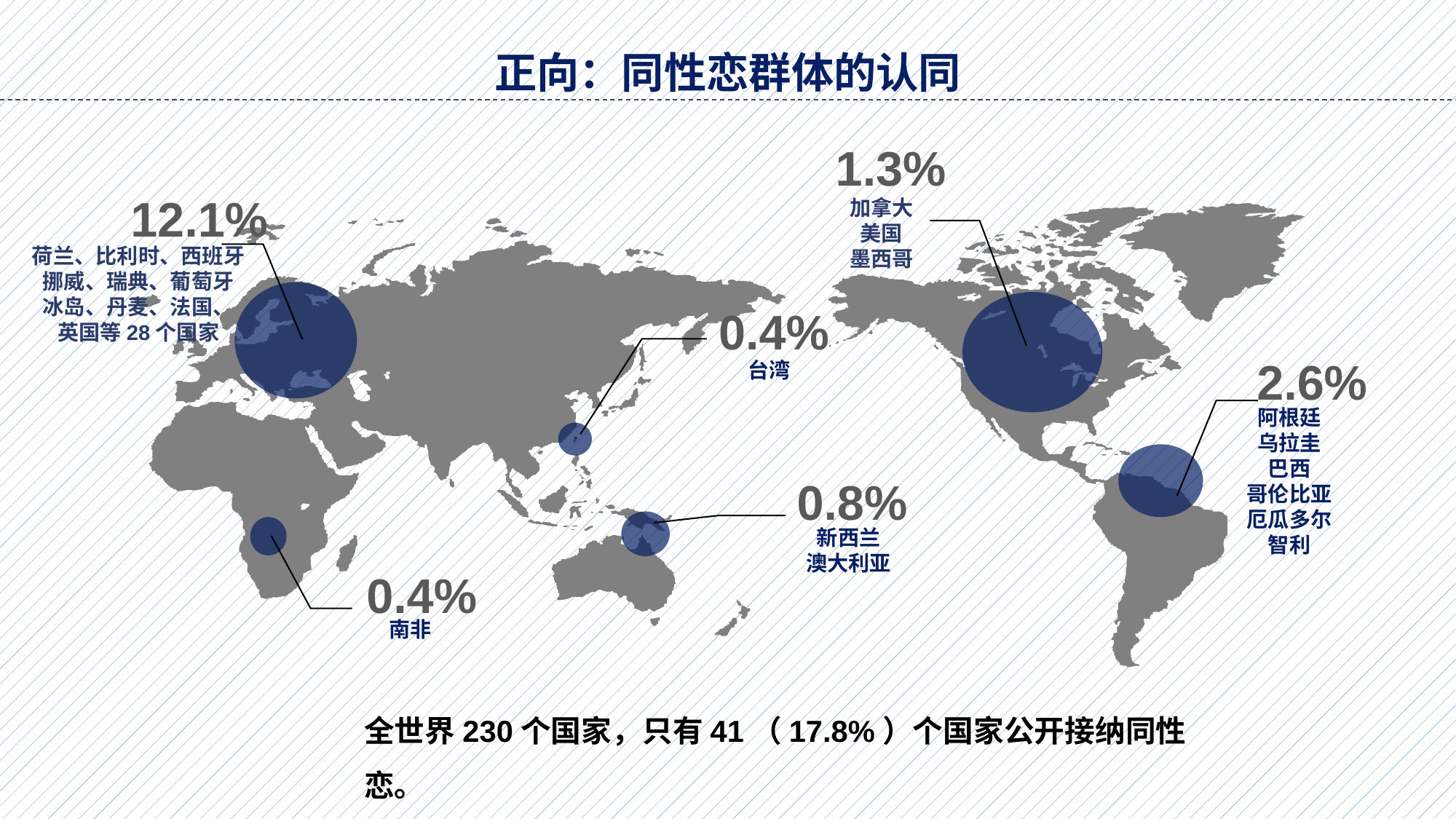

正向：同性恋群体的认同
1.3%
加拿大
美国
墨西哥

12.1%
荷兰、比利时、西班牙
挪威、瑞典、葡萄牙
冰岛、丹麦、法国、
英国等28个国家

0.4%
台湾

2.6%
阿根廷
乌拉圭
巴西
哥伦比亚
厄瓜多尔
智利

0.8%
新西兰
澳大利亚

0.4%
南非
全世界230个国家，只有41（17.8%）个国家公开接纳同性恋。